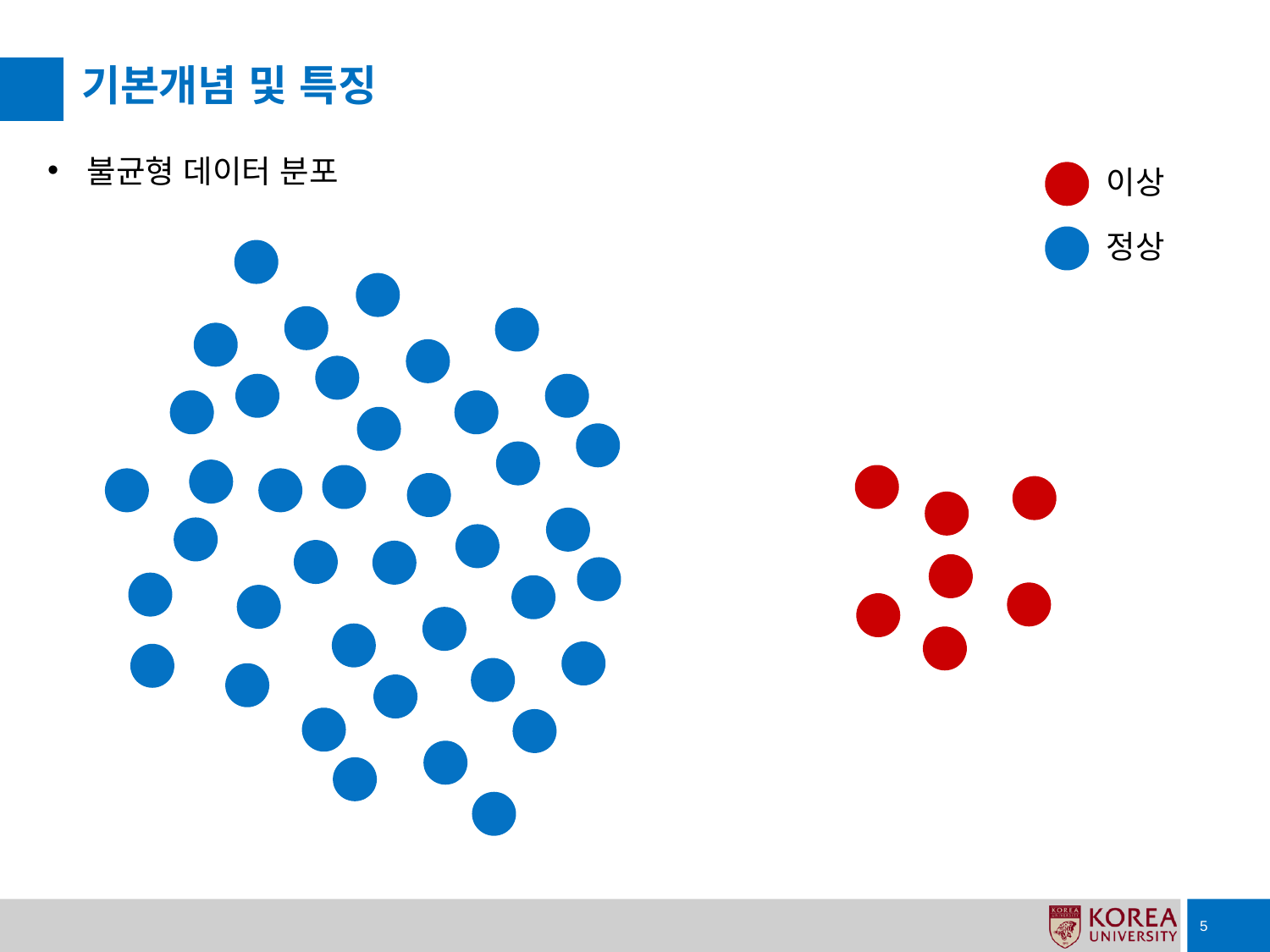

# 기본개념 및 특징

불균형 데이터 분포
이상

정상